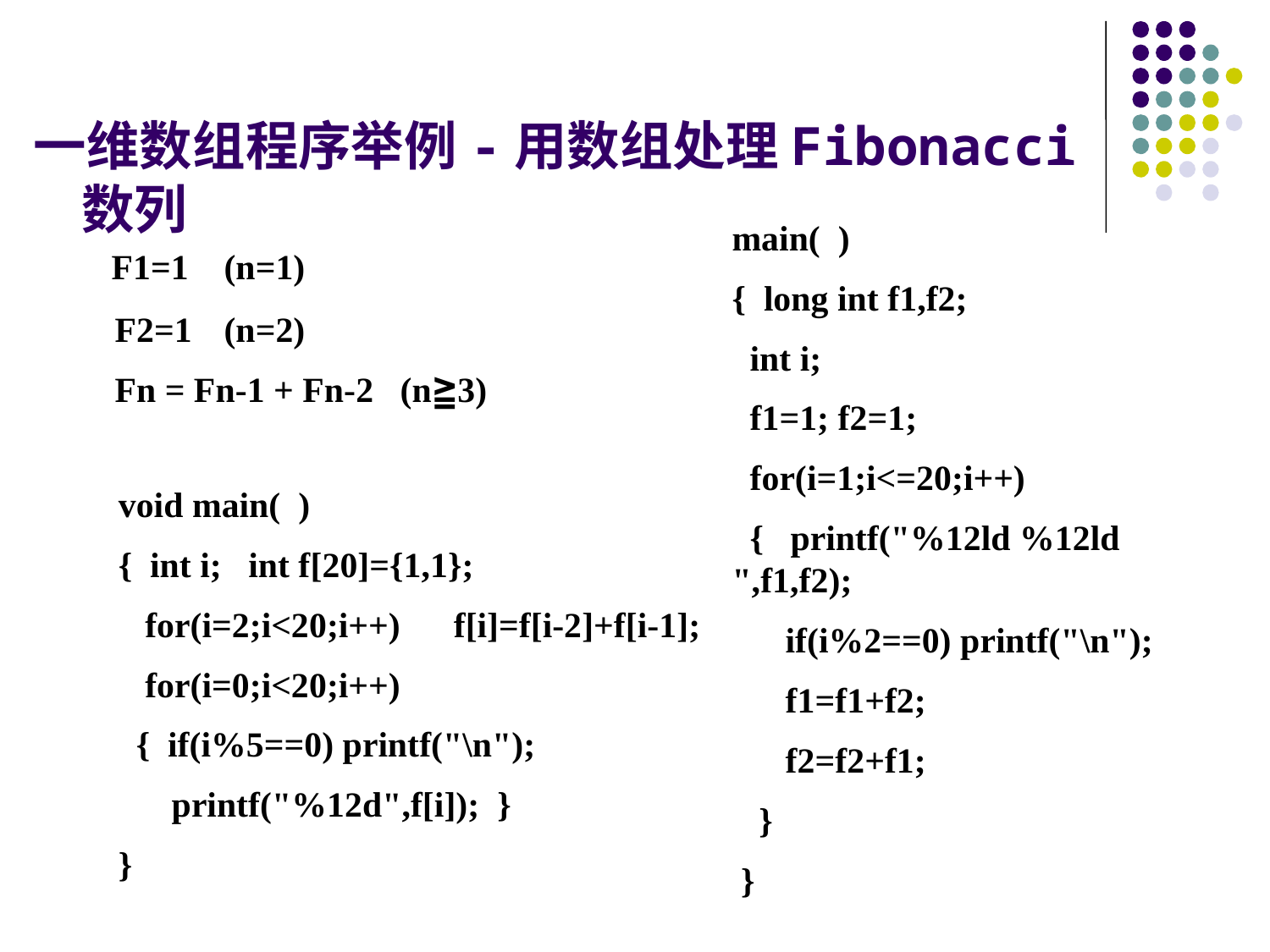

一维数组程序举例-用数组处理Fibonacci数列
main(  )
{  long int f1,f2;
  int i;
  f1=1; f2=1;
  for(i=1;i<=20;i++)
  {   printf("%12ld %12ld ",f1,f2);
      if(i%2==0) printf("\n");
      f1=f1+f2;
      f2=f2+f1;
   }
 }
 F1=1	(n=1)
  F2=1	(n=2)
  Fn = Fn-1 + Fn-2   (n≧3)
void main(  )
{  int i;   int f[20]={1,1};
   for(i=2;i<20;i++)      f[i]=f[i-2]+f[i-1];
   for(i=0;i<20;i++)
  {  if(i%5==0) printf("\n");
      printf("%12d",f[i]);  }
}